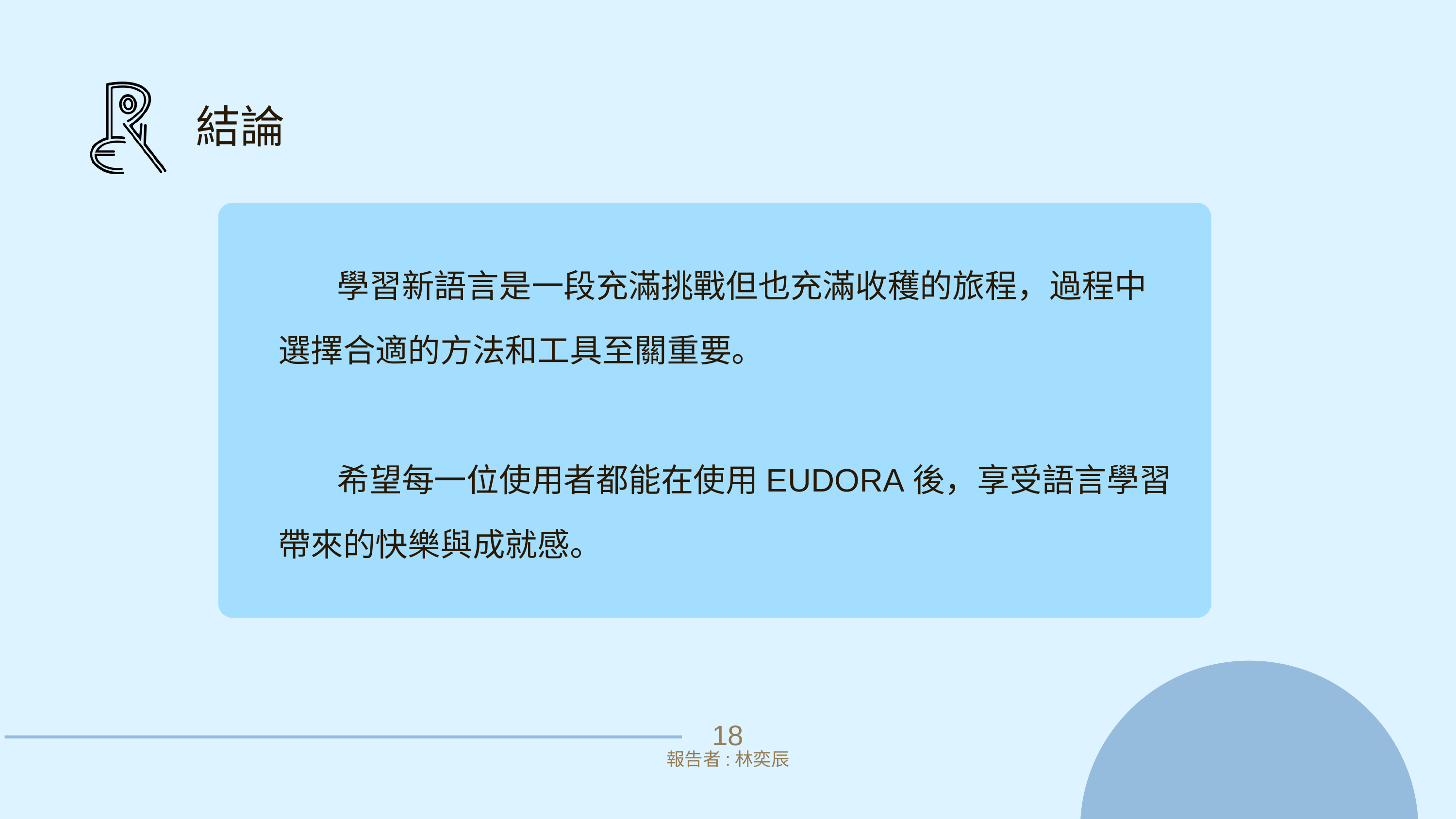

結論

       學習新語言是一段充滿挑戰但也充滿收穫的旅程，過程中選擇合適的方法和工具至關重要。

       希望每一位使用者都能在使用EUDORA後，享受語言學習帶來的快樂與成就感。

18
報告者:林奕辰